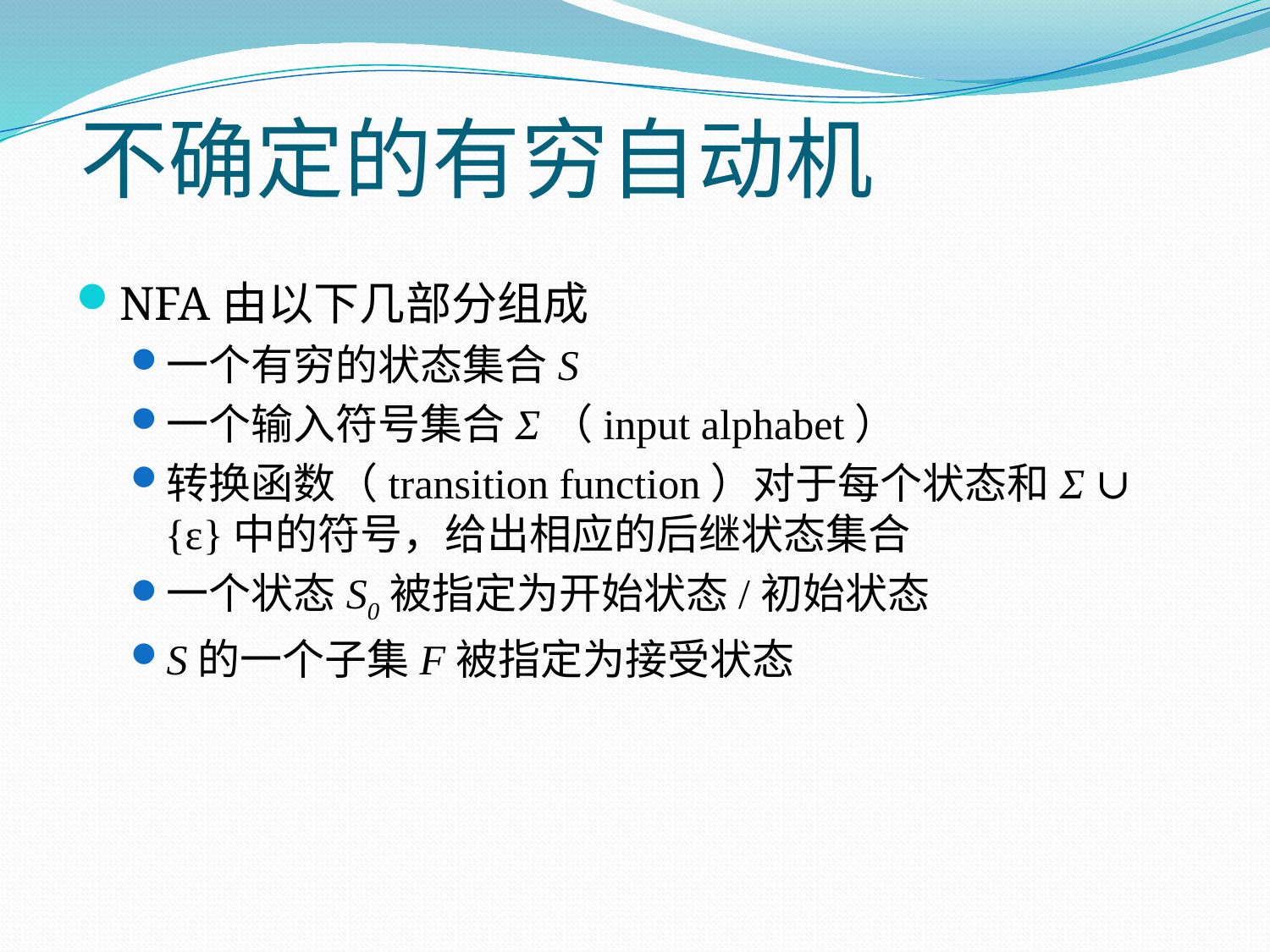

NFA由以下几部分组成
一个有穷的状态集合S
一个输入符号集合Σ（input alphabet）
转换函数（transition function）对于每个状态和Σ ∪ {ε}中的符号，给出相应的后继状态集合
一个状态S0被指定为开始状态/初始状态
S的一个子集F被指定为接受状态
不确定的有穷自动机